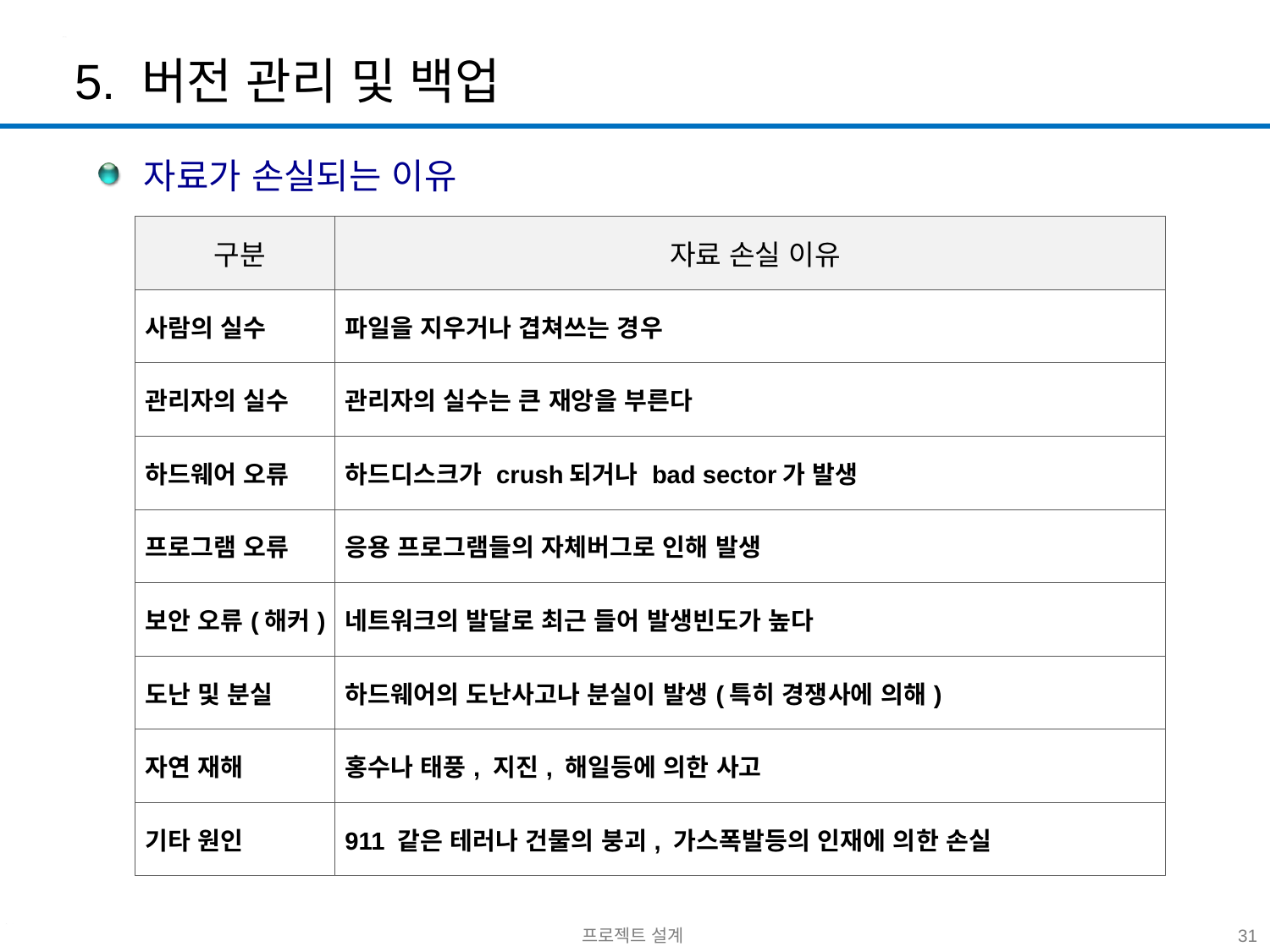

5. 버전 관리 및 백업
 자료가 손실되는 이유
| 구분 | 자료 손실 이유 |
| --- | --- |
| 사람의 실수 | 파일을 지우거나 겹쳐쓰는 경우 |
| 관리자의 실수 | 관리자의 실수는 큰 재앙을 부른다 |
| 하드웨어 오류 | 하드디스크가 crush되거나 bad sector가 발생 |
| 프로그램 오류 | 응용 프로그램들의 자체버그로 인해 발생 |
| 보안 오류(해커) | 네트워크의 발달로 최근 들어 발생빈도가 높다 |
| 도난 및 분실 | 하드웨어의 도난사고나 분실이 발생(특히 경쟁사에 의해) |
| 자연 재해 | 홍수나 태풍, 지진, 해일등에 의한 사고 |
| 기타 원인 | 911 같은 테러나 건물의 붕괴, 가스폭발등의 인재에 의한 손실 |